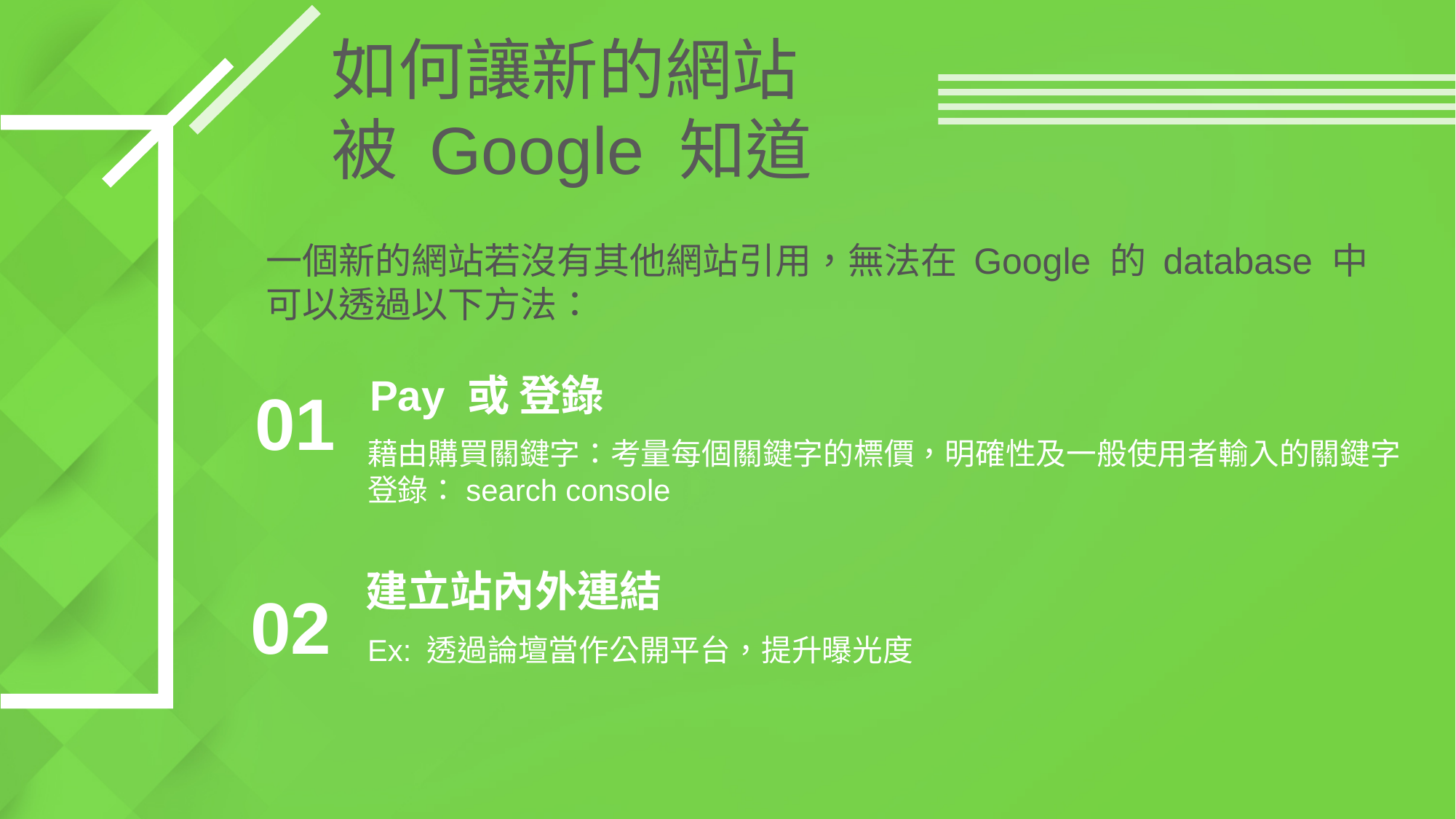

如何讓新的網站
被 Google 知道

一個新的網站若沒有其他網站引用，無法在 Google 的 database 中
可以透過以下方法：

Pay 或 登錄
藉由購買關鍵字：考量每個關鍵字的標價，明確性及一般使用者輸入的關鍵字
登錄：search console
01
建立站內外連結
02
Ex: 透過論壇當作公開平台，提升曝光度